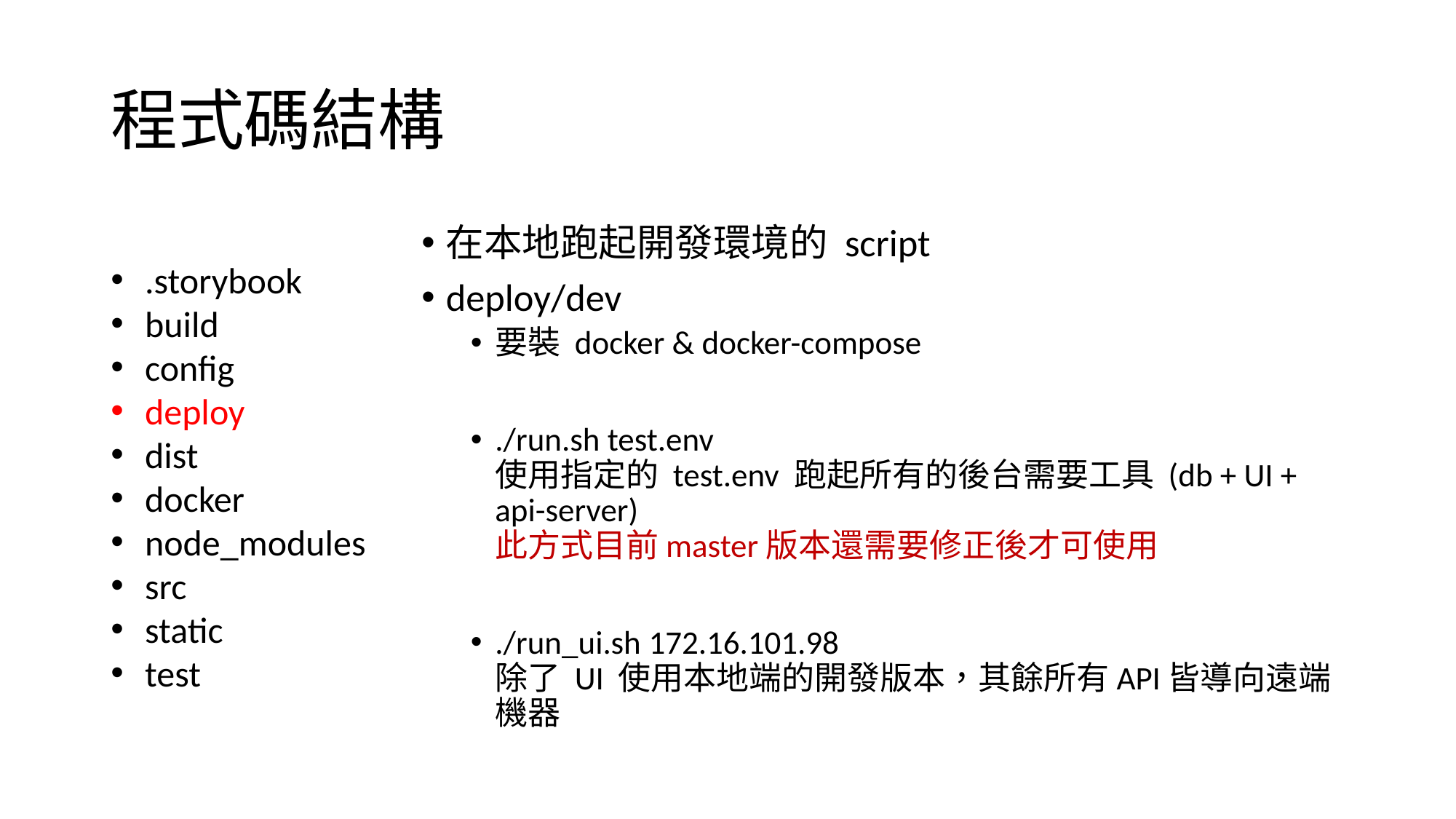

# 程式碼結構
在本地跑起開發環境的 script
deploy/dev
要裝 docker & docker-compose

./run.sh test.env
使用指定的 test.env 跑起所有的後台需要工具 (db + UI + api-server)
此方式目前master版本還需要修正後才可使用

./run_ui.sh 172.16.101.98
除了 UI 使用本地端的開發版本，其餘所有API皆導向遠端機器
.storybook
build
config
deploy
dist
docker
node_modules
src
static
test